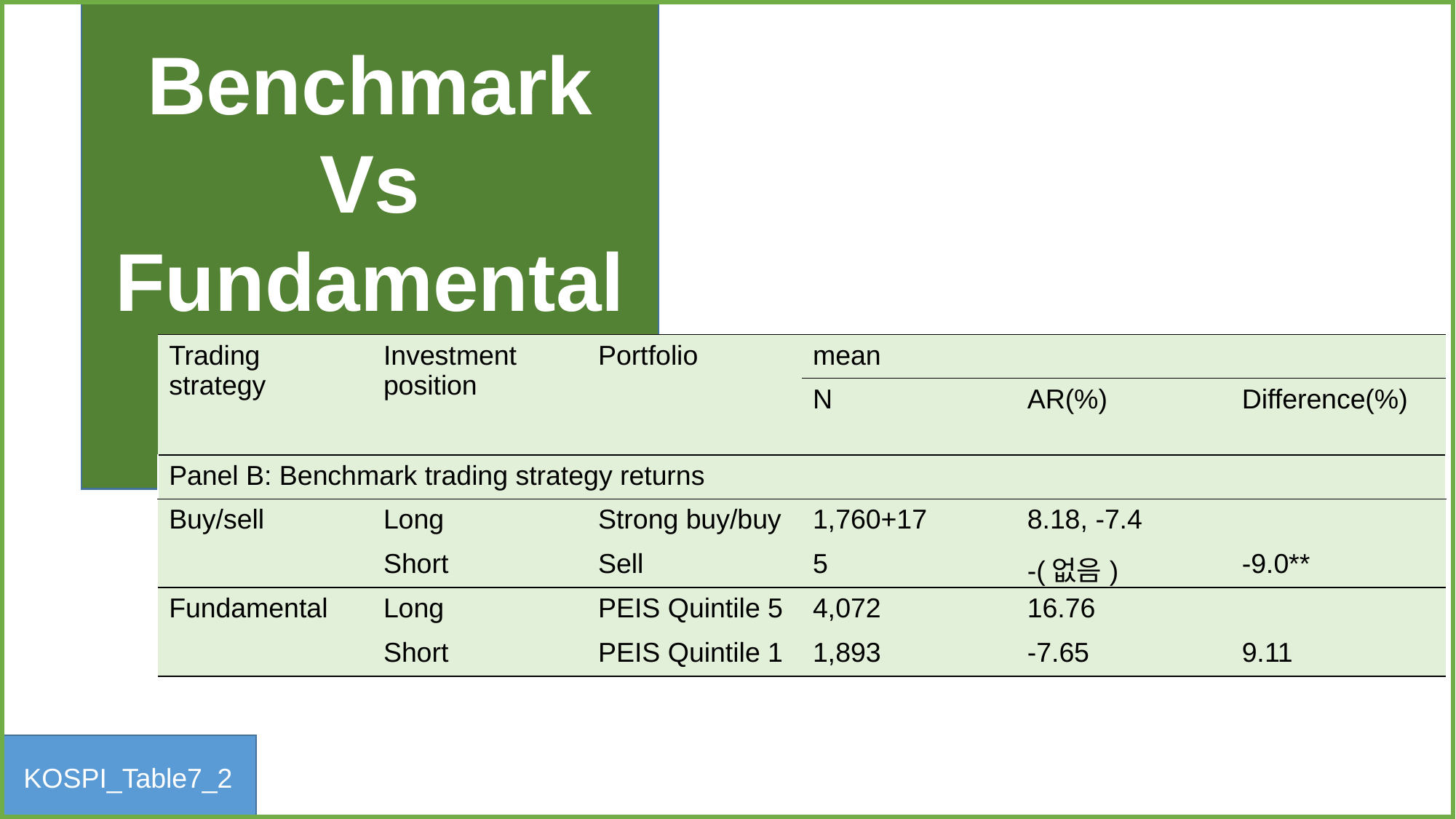

Benchmark
Vs Fundamental
| Trading strategy | Investment position | Portfolio | mean |  |  |
| --- | --- | --- | --- | --- | --- |
|  |  |  | N | AR(%) | Difference(%) |
| Panel B: Benchmark trading strategy returns |  |  |  |  |  |
| Buy/sell | Long | Strong buy/buy | 1,760+17 | 8.18, -7.4 |  |
|  | Short | Sell | 5 | -(없음) | -9.0\*\* |
| Fundamental | Long | PEIS Quintile 5 | 4,072 | 16.76 |  |
|  | Short | PEIS Quintile 1 | 1,893 | -7.65 | 9.11 |
KOSPI_Table7_2